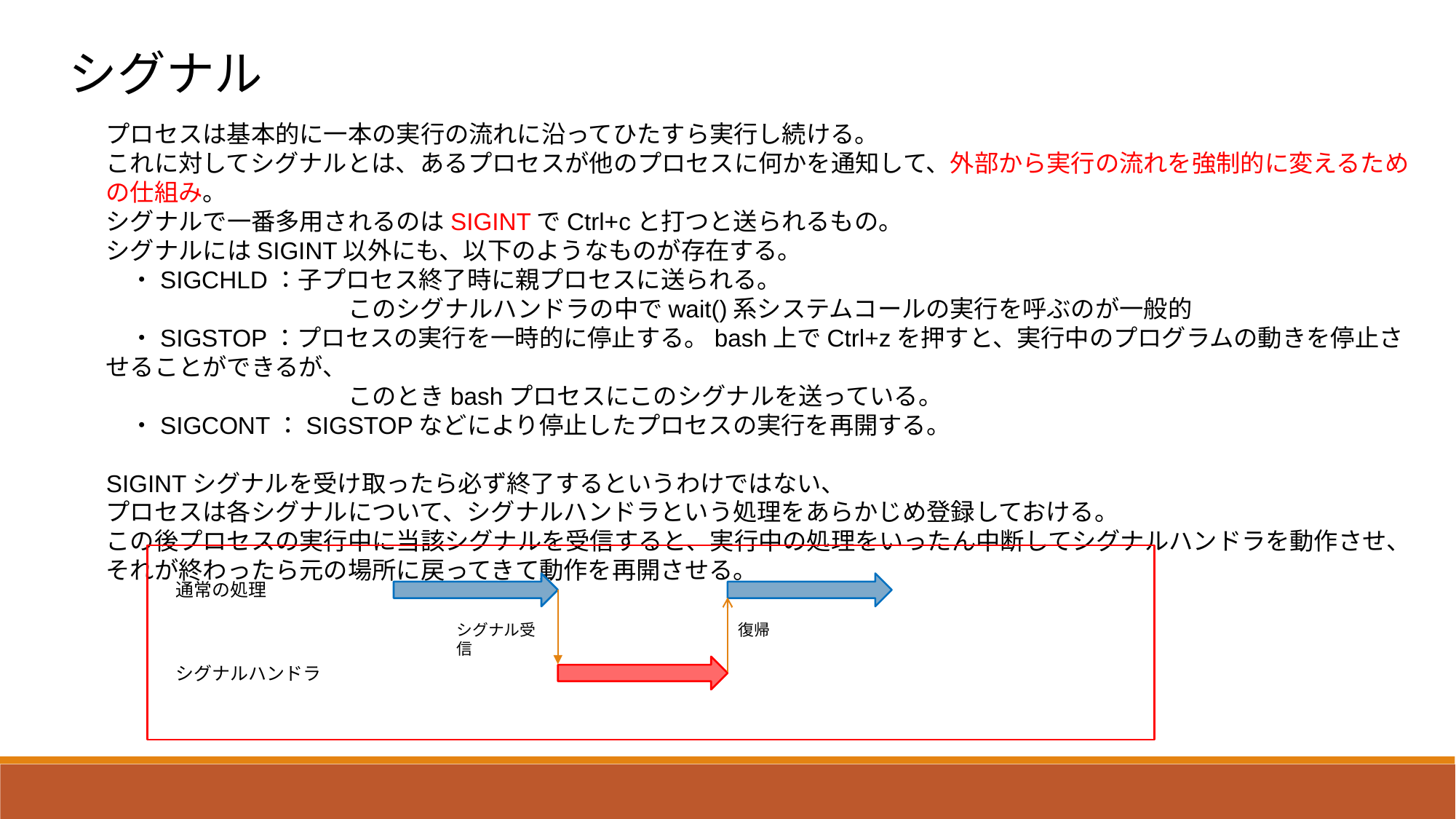

シグナル
プロセスは基本的に一本の実行の流れに沿ってひたすら実行し続ける。
これに対してシグナルとは、あるプロセスが他のプロセスに何かを通知して、外部から実行の流れを強制的に変えるための仕組み。
シグナルで一番多用されるのはSIGINTでCtrl+cと打つと送られるもの。
シグナルにはSIGINT以外にも、以下のようなものが存在する。
　・SIGCHLD：子プロセス終了時に親プロセスに送られる。
　　　　　　　　　　このシグナルハンドラの中でwait()系システムコールの実行を呼ぶのが一般的
　・SIGSTOP：プロセスの実行を一時的に停止する。bash上でCtrl+zを押すと、実行中のプログラムの動きを停止させることができるが、
　　　　　　　　　　このときbashプロセスにこのシグナルを送っている。
　・SIGCONT：SIGSTOPなどにより停止したプロセスの実行を再開する。

SIGINTシグナルを受け取ったら必ず終了するというわけではない、
プロセスは各シグナルについて、シグナルハンドラという処理をあらかじめ登録しておける。
この後プロセスの実行中に当該シグナルを受信すると、実行中の処理をいったん中断してシグナルハンドラを動作させ、
それが終わったら元の場所に戻ってきて動作を再開させる。

通常の処理
シグナル受信
復帰

シグナルハンドラ